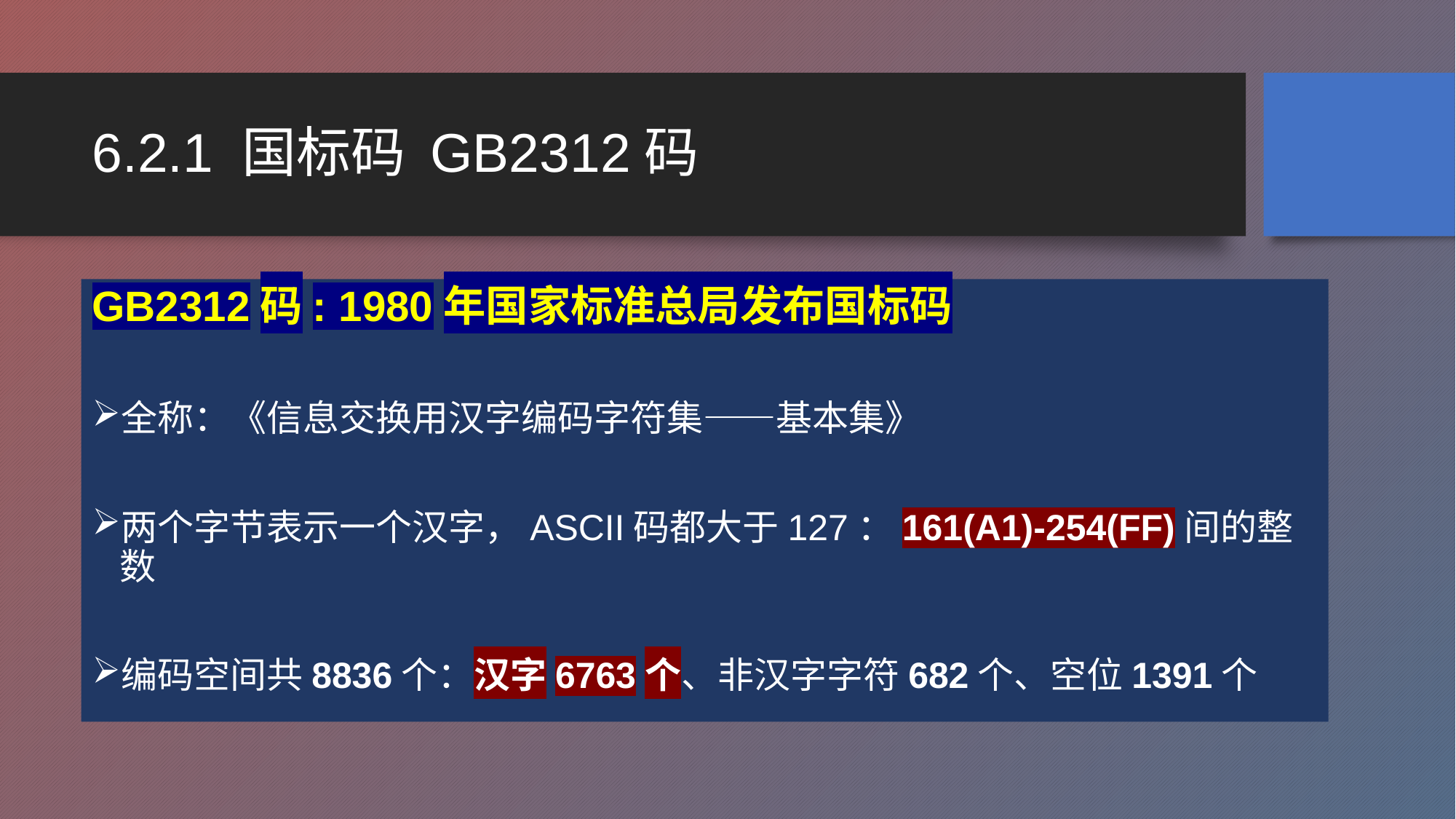

# 6.2.1 国标码 GB2312码
GB2312码: 1980年国家标准总局发布国标码

全称：《信息交换用汉字编码字符集——基本集》

两个字节表示一个汉字，ASCII码都大于127：161(A1)-254(FF)间的整数

编码空间共8836个：汉字6763个、非汉字字符682个、空位1391个